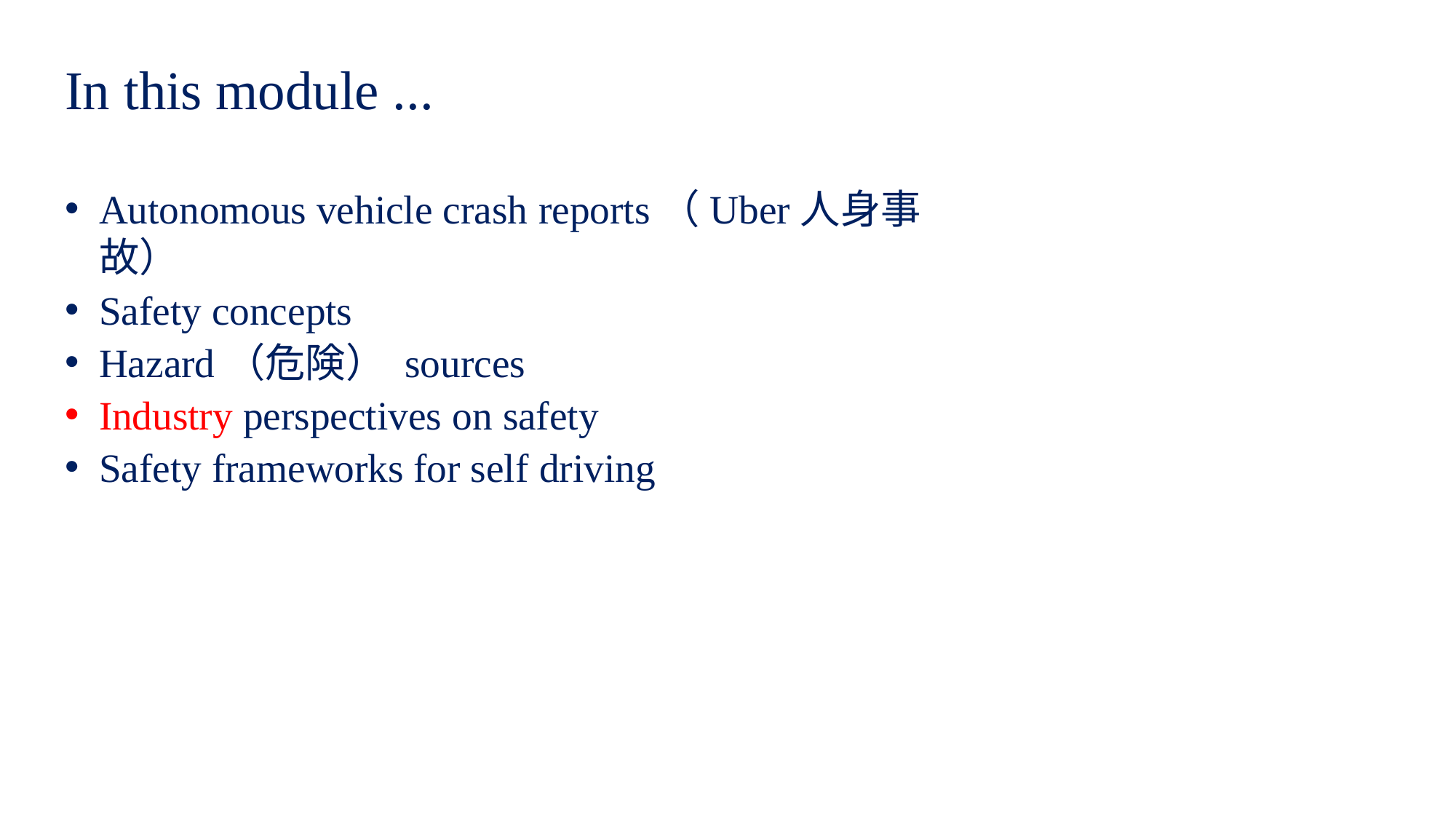

# In this module ...
Autonomous vehicle crash reports（Uber人身事故）
Safety concepts
Hazard（危険） sources
Industry perspectives on safety
Safety frameworks for self driving